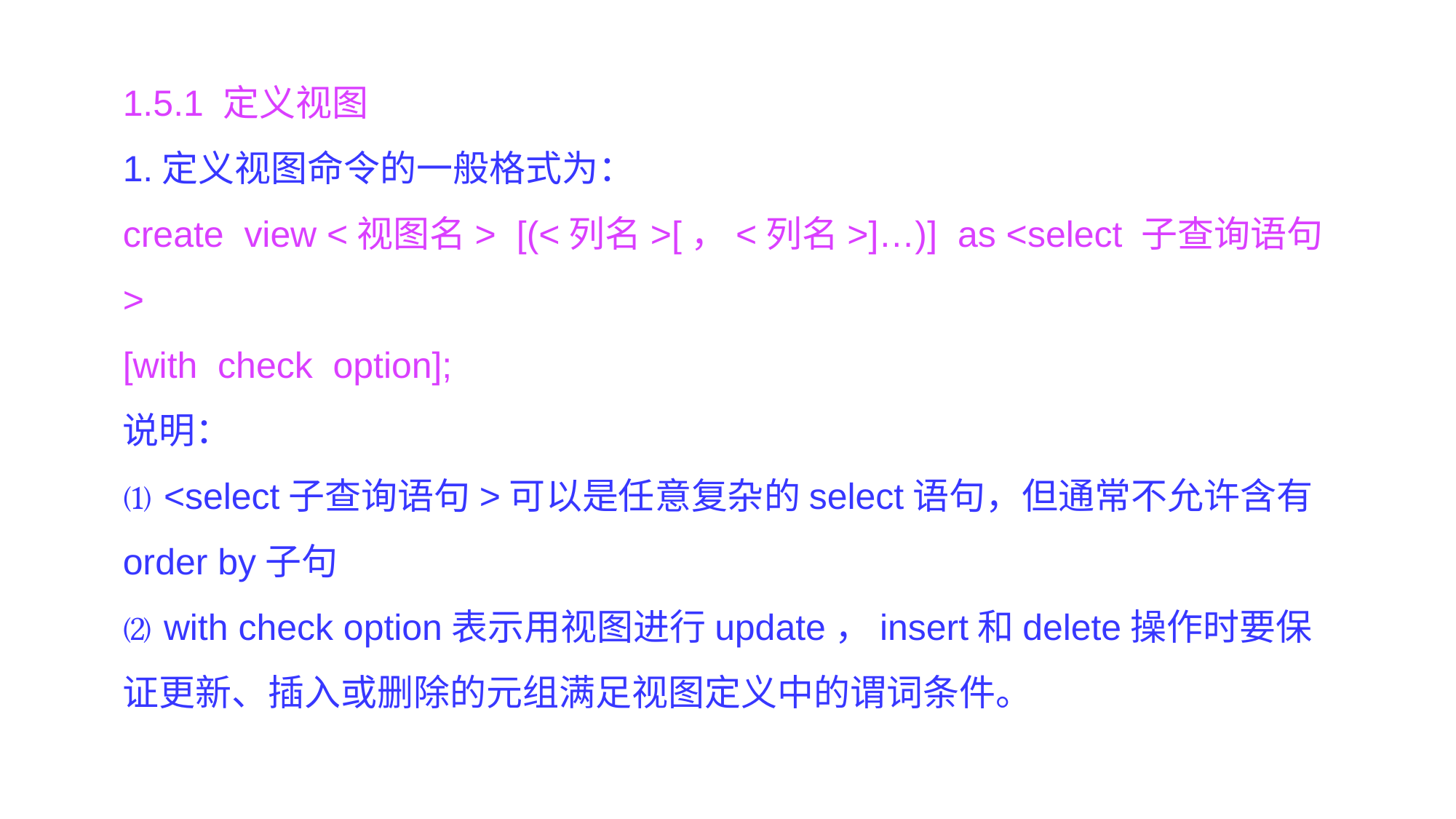

1.5.1 定义视图
1.定义视图命令的一般格式为：
create  view <视图名>  [(<列名>[，<列名>]…)]  as <select 子查询语句>
[with  check  option];
说明：
⑴ <select子查询语句>可以是任意复杂的select语句，但通常不允许含有order by子句
⑵ with check option表示用视图进行update，insert和delete操作时要保证更新、插入或删除的元组满足视图定义中的谓词条件。